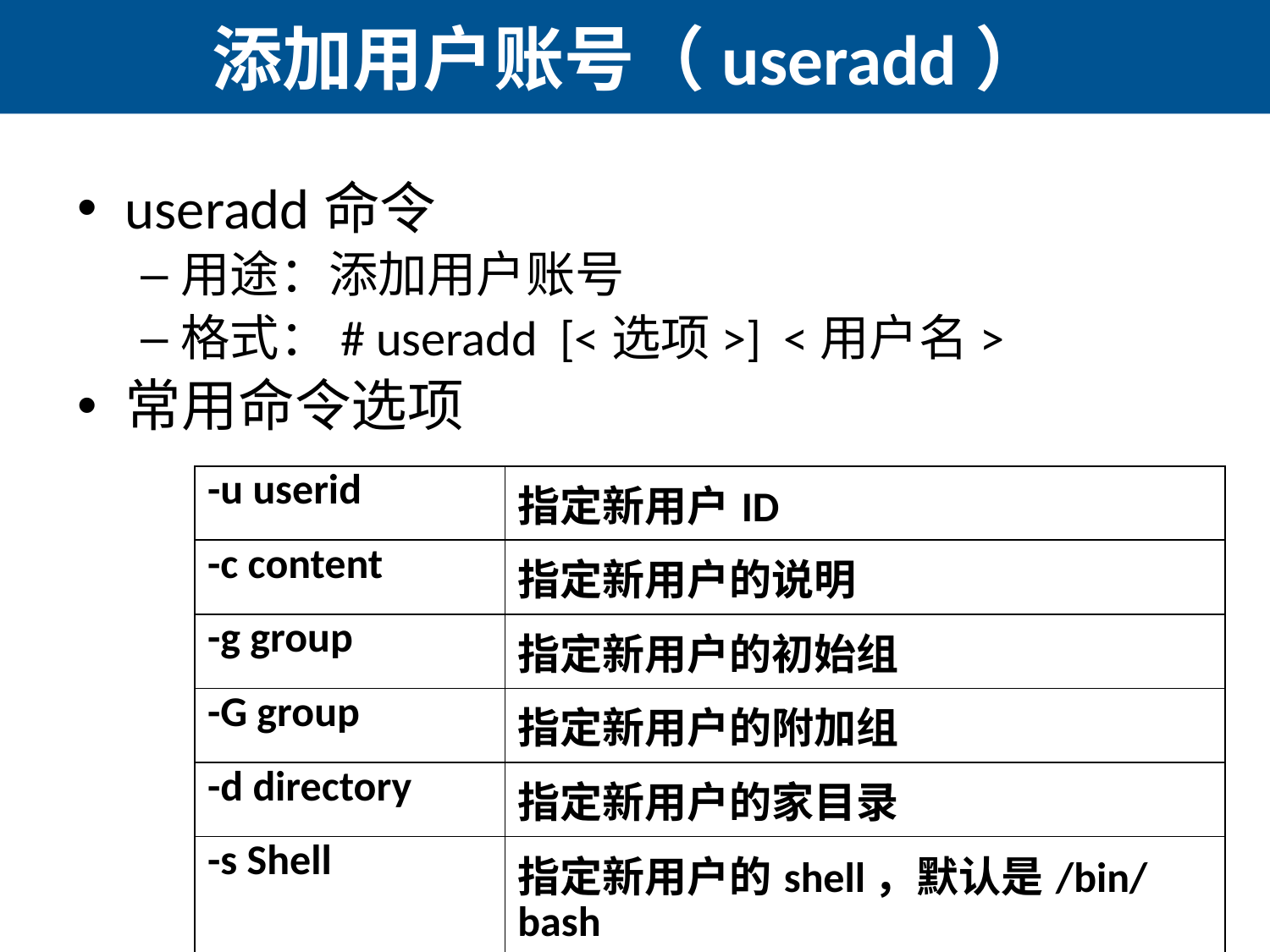

# 添加用户账号（useradd）
useradd命令
用途：添加用户账号
格式：# useradd  [<选项>]  <用户名>
常用命令选项

| -u userid | 指定新用户ID |
| --- | --- |
| -c content | 指定新用户的说明 |
| -g group | 指定新用户的初始组 |
| -G group | 指定新用户的附加组 |
| -d directory | 指定新用户的家目录 |
| -s Shell | 指定新用户的shell，默认是/bin/bash |
| -e expire | 指定新用户的登录失效时间 |